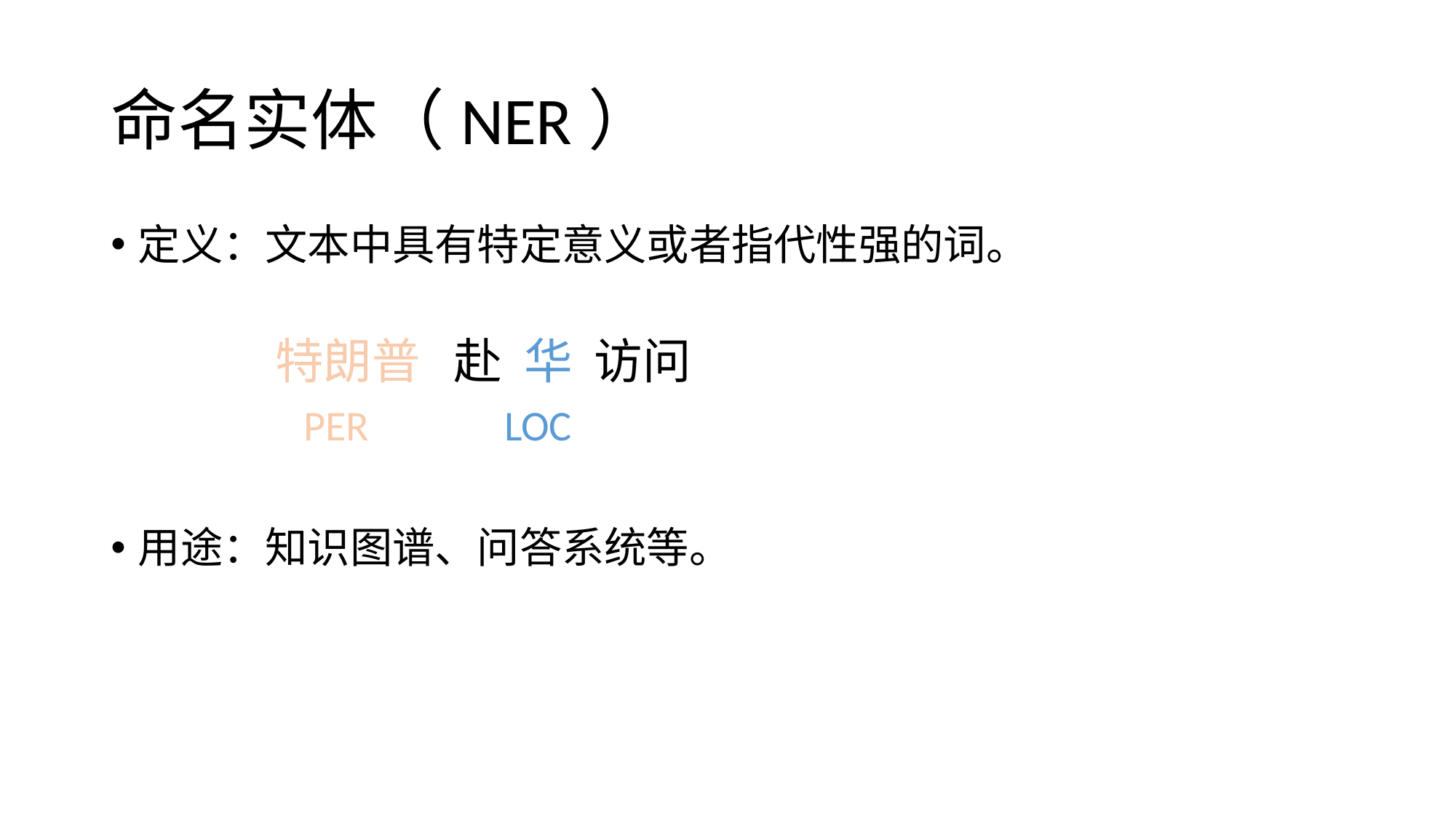

# 命名实体（NER）
定义：文本中具有特定意义或者指代性强的词。

         特朗普   赴  华  访问
                    PER              LOC

用途：知识图谱、问答系统等。